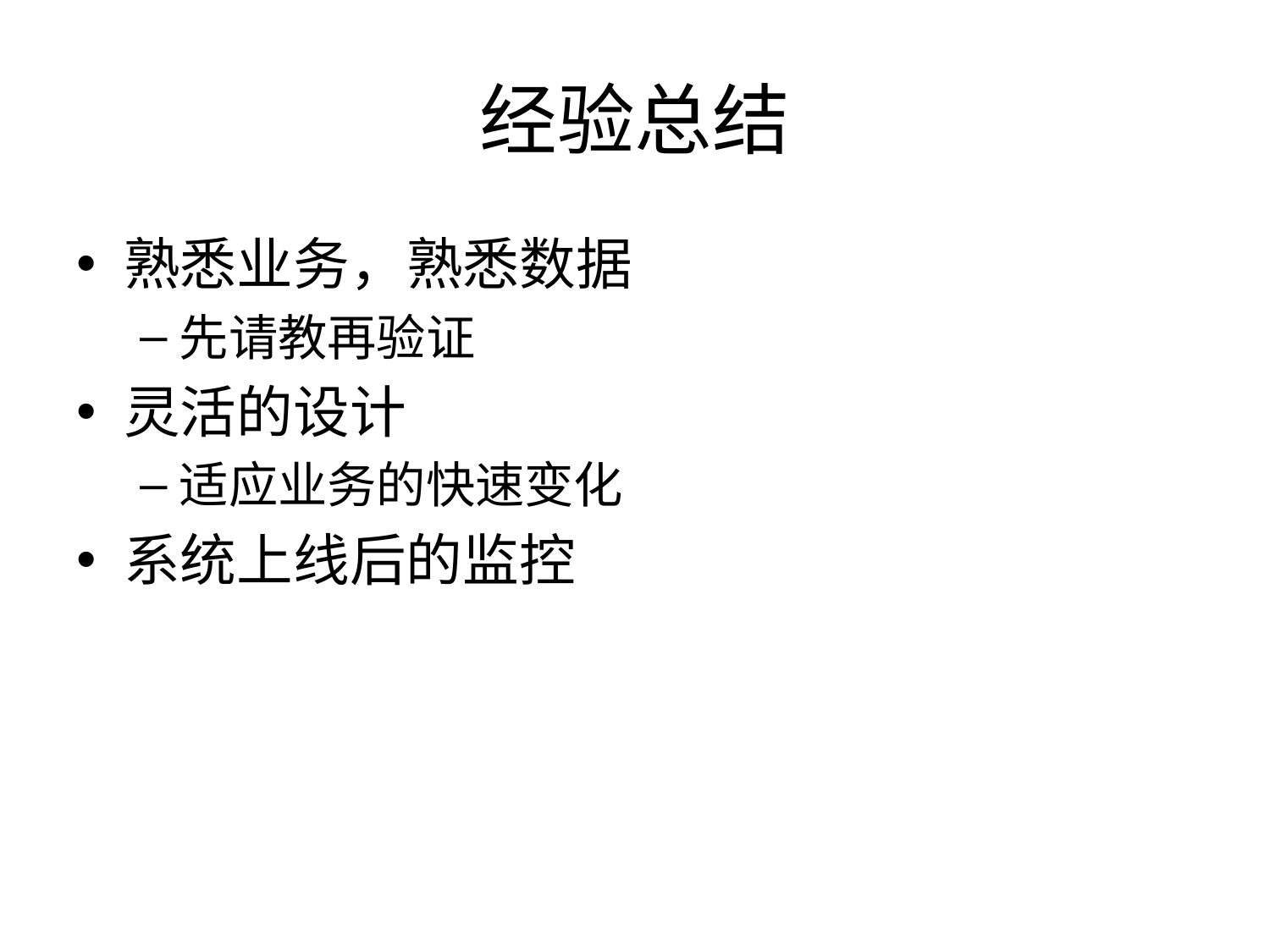

# 经验总结
熟悉业务，熟悉数据
先请教再验证
灵活的设计
适应业务的快速变化
系统上线后的监控